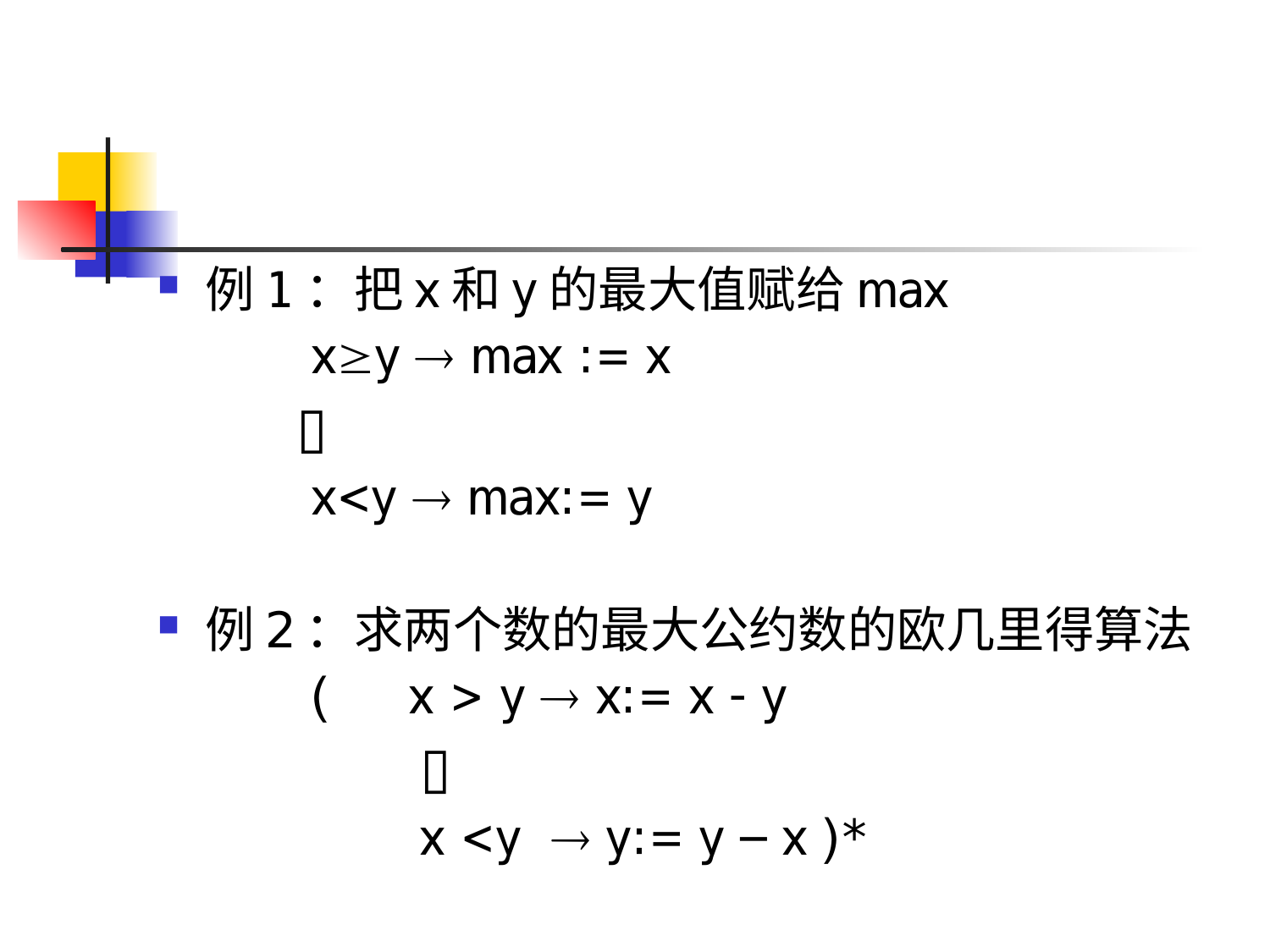

#
例1：把x和y的最大值赋给max
          x≥y → max := x
         ▯
          x<y → max:= y

例2：求两个数的最大公约数的欧几里得算法
          (     x > y → x:= x - y
                 ▯
                 x <y  → y:= y – x )*